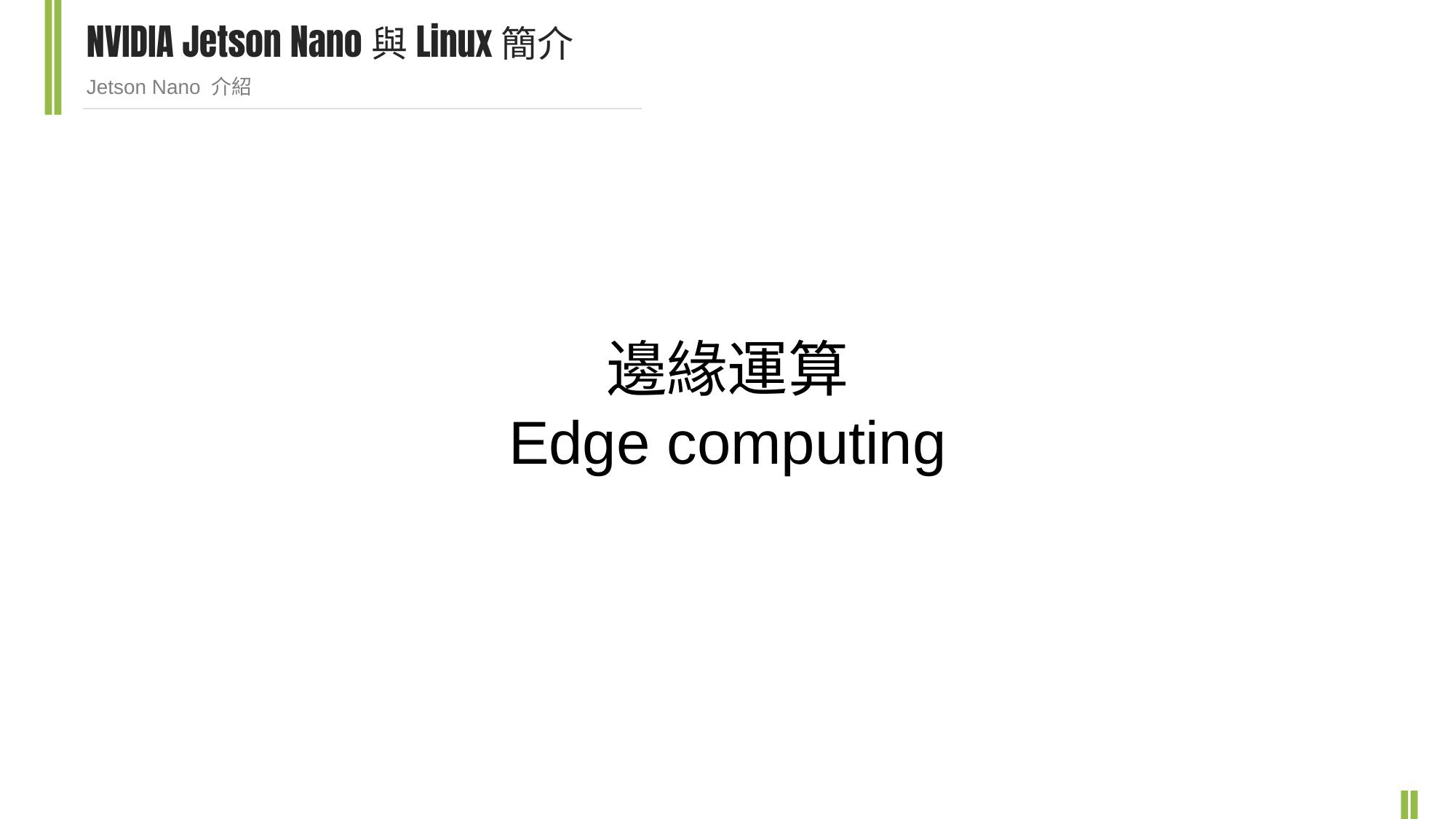

NVIDIA Jetson Nano與Linux簡介
Jetson Nano 介紹
邊緣運算
Edge computing